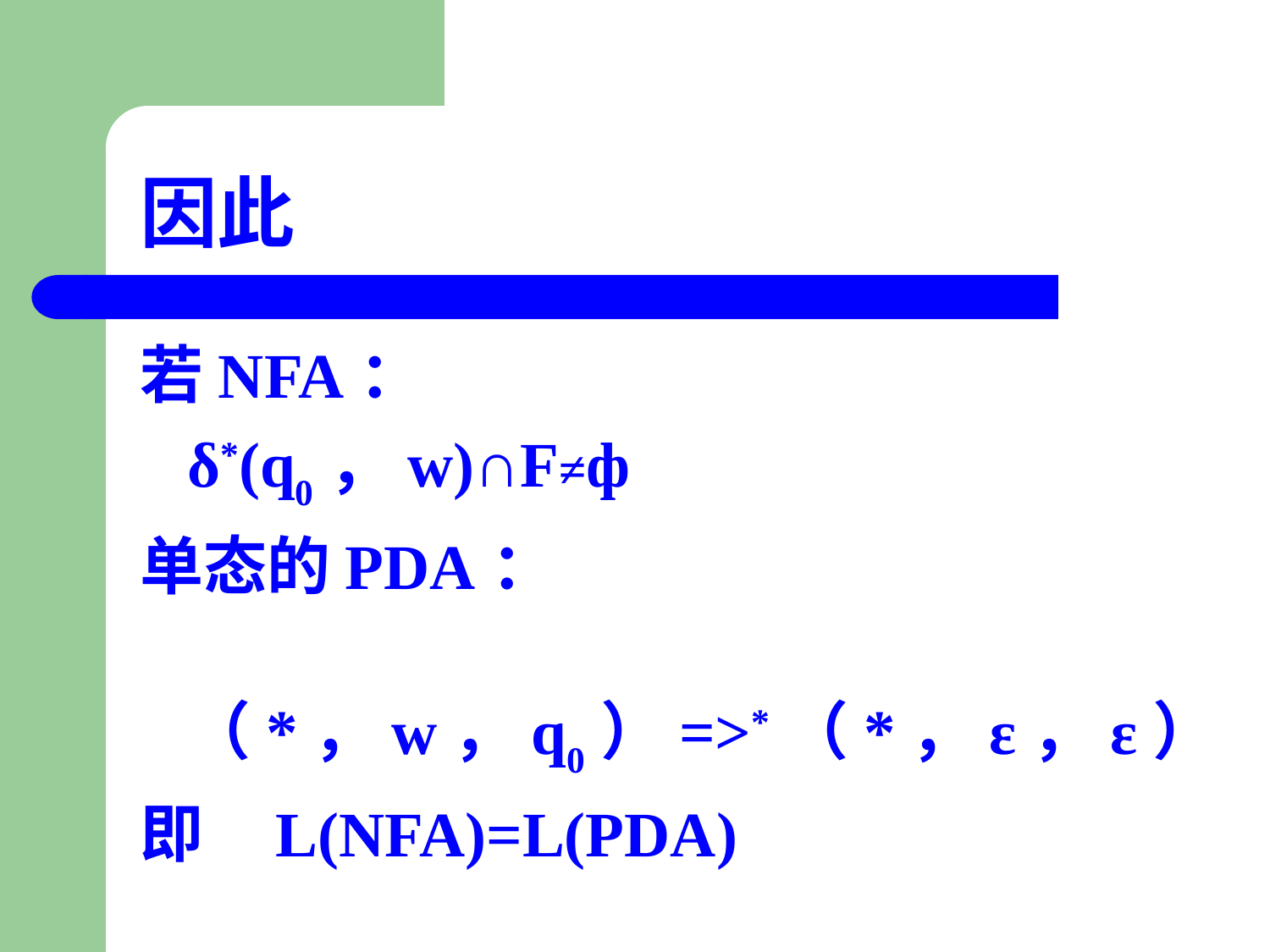

# 因此
若NFA：
   δ*(q0，w)∩F≠ф
单态的PDA：
   （*，w，q0）=>*（*，ε，ε）
即    L(NFA)=L(PDA)